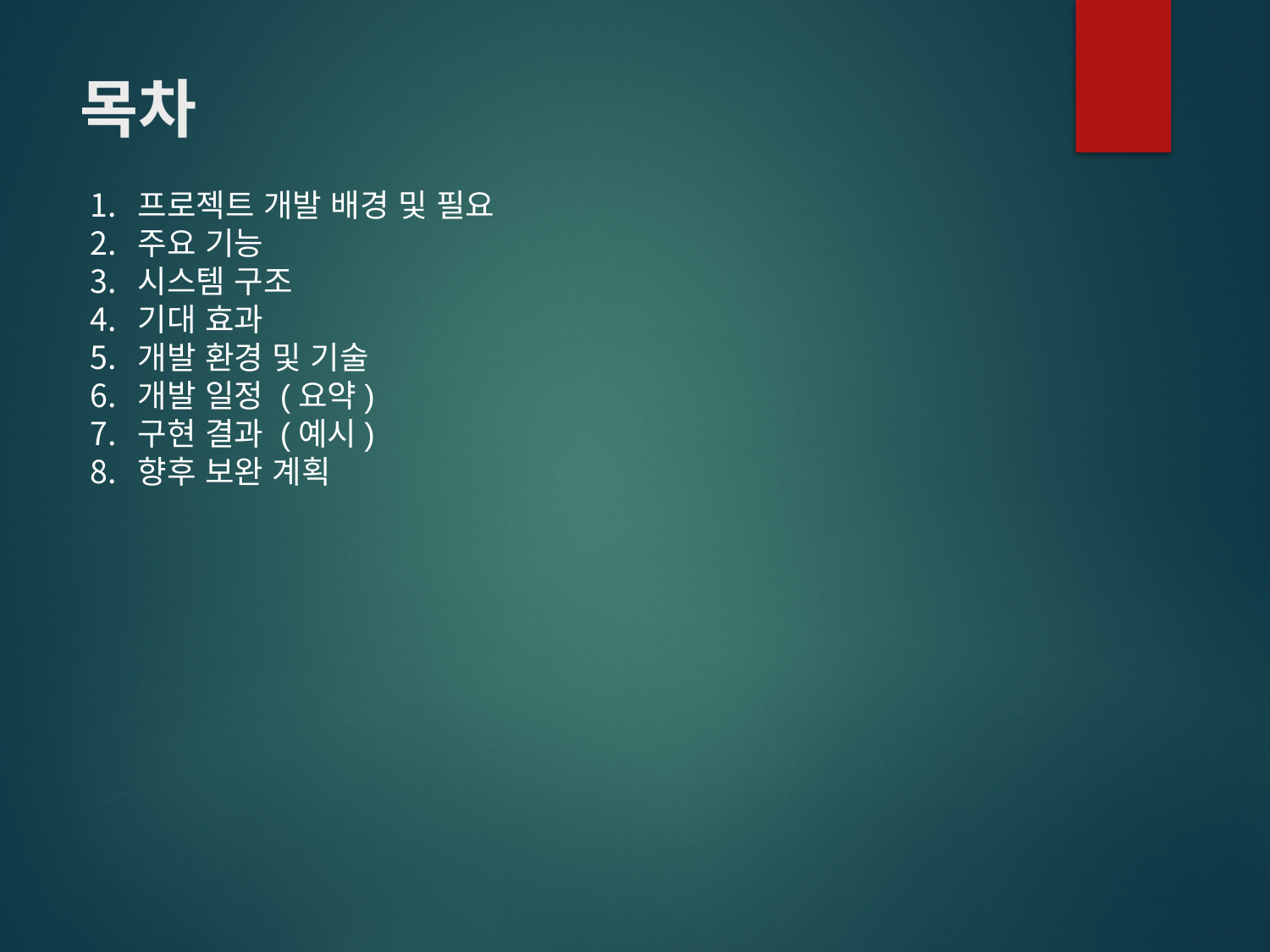

# 목차
프로젝트 개발 배경 및 필요
주요 기능
시스템 구조
기대 효과
개발 환경 및 기술
개발 일정 (요약)
구현 결과 (예시)
향후 보완 계획